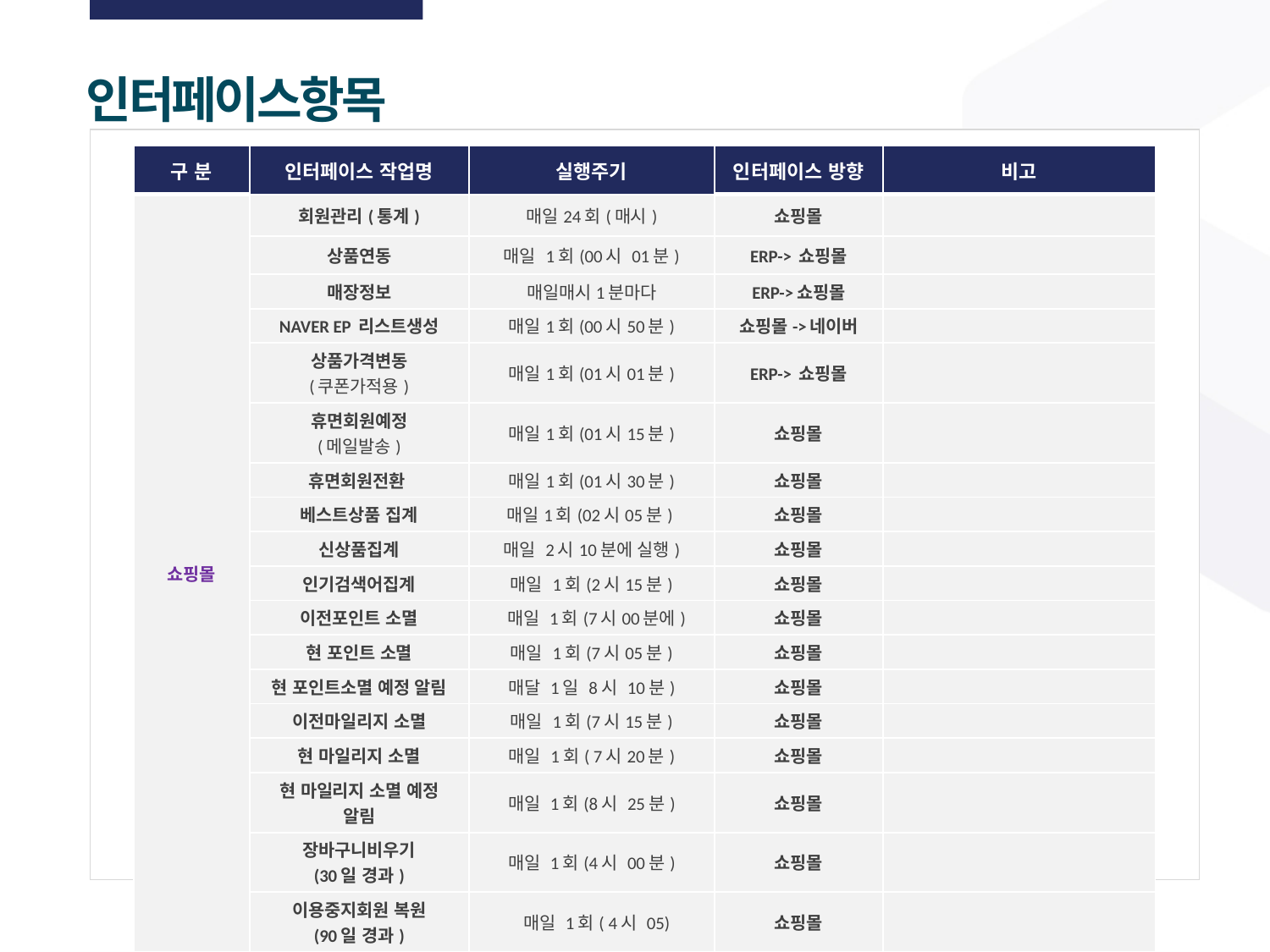

인터페이스항목

| 구 분 | 인터페이스 작업명 | 실행주기 | 인터페이스 방향 | 비고 |
| --- | --- | --- | --- | --- |
| 쇼핑몰 | 회원관리(통계) | 매일24회(매시) | 쇼핑몰 |  |
|  | 상품연동 | 매일 1회(00시 01분) | ERP-> 쇼핑몰 |  |
|  | 매장정보 | 매일매시1분마다 | ERP->쇼핑몰 |  |
|  | NAVER EP 리스트생성 | 매일1회(00시50분) | 쇼핑몰->네이버 |  |
|  | 상품가격변동 (쿠폰가적용) | 매일1회(01시01분) | ERP-> 쇼핑몰 |  |
|  | 휴면회원예정 (메일발송) | 매일1회(01시15분) | 쇼핑몰 |  |
|  | 휴면회원전환 | 매일1회(01시30분) | 쇼핑몰 |  |
|  | 베스트상품 집계 | 매일1회(02시05분) | 쇼핑몰 |  |
|  | 신상품집계 | 매일 2시10분에 실행) | 쇼핑몰 |  |
|  | 인기검색어집계 | 매일 1회(2시15분) | 쇼핑몰 |  |
|  | 이전포인트 소멸 | 매일 1회(7시00분에) | 쇼핑몰 |  |
|  | 현 포인트 소멸 | 매일 1회(7시05분) | 쇼핑몰 |  |
|  | 현 포인트소멸 예정 알림 | 매달 1일 8시 10분) | 쇼핑몰 |  |
|  | 이전마일리지 소멸 | 매일 1회(7시15분) | 쇼핑몰 |  |
|  | 현 마일리지 소멸 | 매일 1회( 7시20분) | 쇼핑몰 |  |
|  | 현 마일리지 소멸 예정 알림 | 매일 1회(8시 25분) | 쇼핑몰 |  |
|  | 장바구니비우기 (30일 경과) | 매일 1회(4시 00분) | 쇼핑몰 |  |
|  | 이용중지회원 복원 (90일 경과) | 매일 1회( 4시 05) | 쇼핑몰 |  |